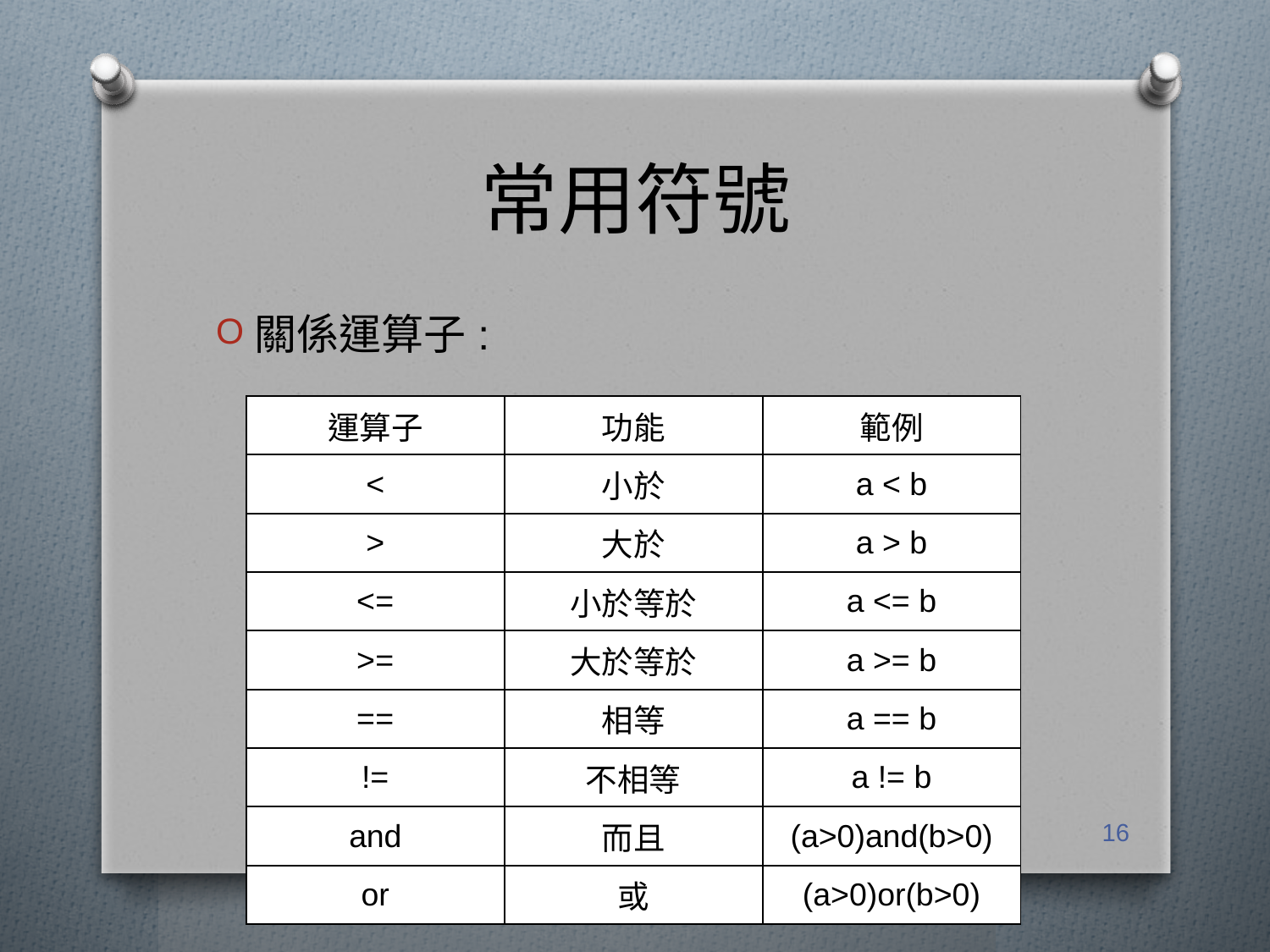

# 常用符號
關係運算子:

| 運算子 | 功能 | 範例 |
| --- | --- | --- |
| < | 小於 | a < b |
| > | 大於 | a > b |
| <= | 小於等於 | a <= b |
| >= | 大於等於 | a >= b |
| == | 相等 | a == b |
| != | 不相等 | a != b |
| and | 而且 | (a>0)and(b>0) |
| or | 或 | (a>0)or(b>0) |
16